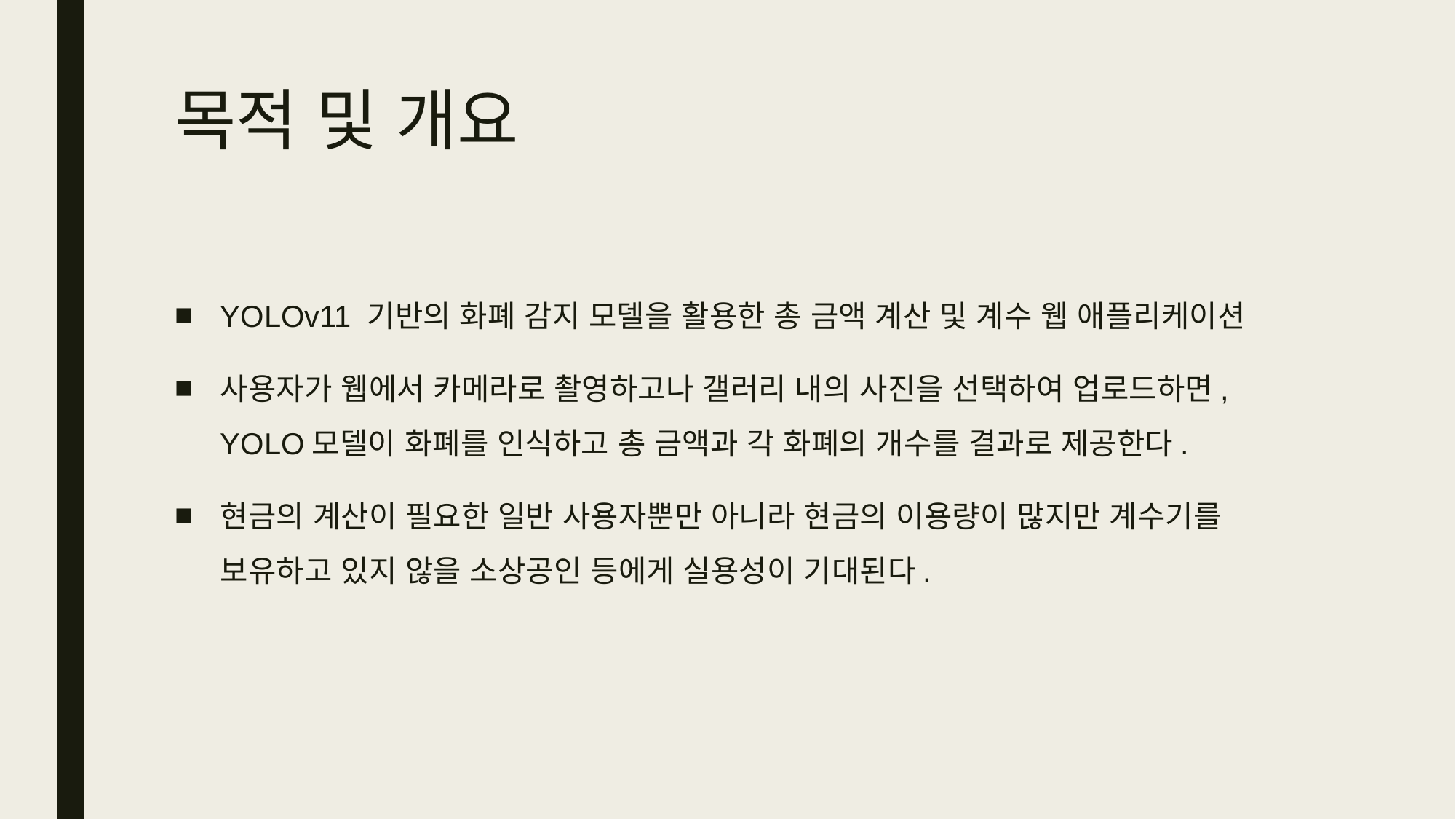

# 목적 및 개요
YOLOv11 기반의 화폐 감지 모델을 활용한 총 금액 계산 및 계수 웹 애플리케이션
사용자가 웹에서 카메라로 촬영하고나 갤러리 내의 사진을 선택하여 업로드하면, YOLO모델이 화폐를 인식하고 총 금액과 각 화폐의 개수를 결과로 제공한다.
현금의 계산이 필요한 일반 사용자뿐만 아니라 현금의 이용량이 많지만 계수기를 보유하고 있지 않을 소상공인 등에게 실용성이 기대된다.